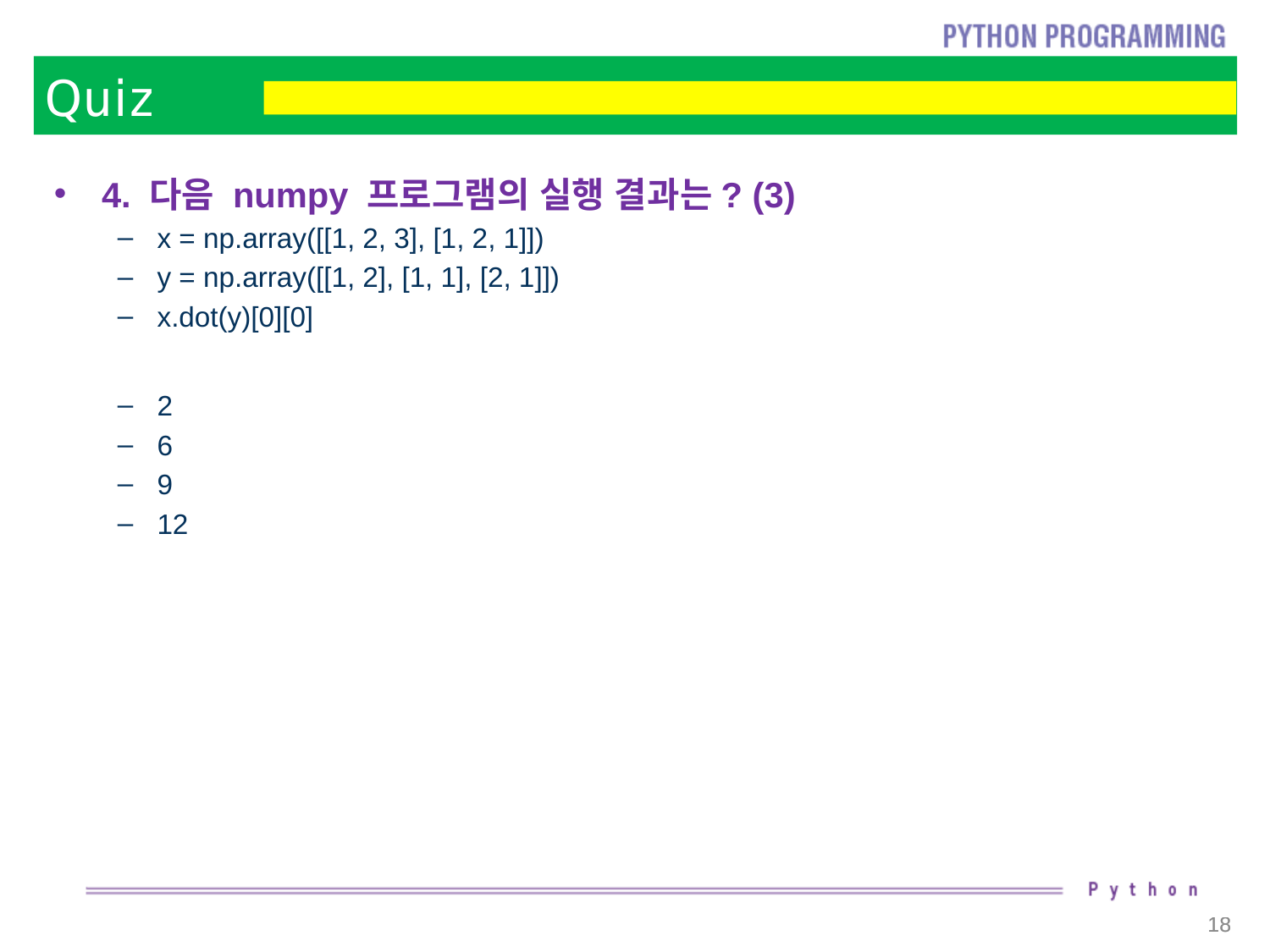

# Quiz

4. 다음 numpy 프로그램의 실행 결과는? (3)
x = np.array([[1, 2, 3], [1, 2, 1]])
y = np.array([[1, 2], [1, 1], [2, 1]])
x.dot(y)[0][0]

2
6
9
12
18